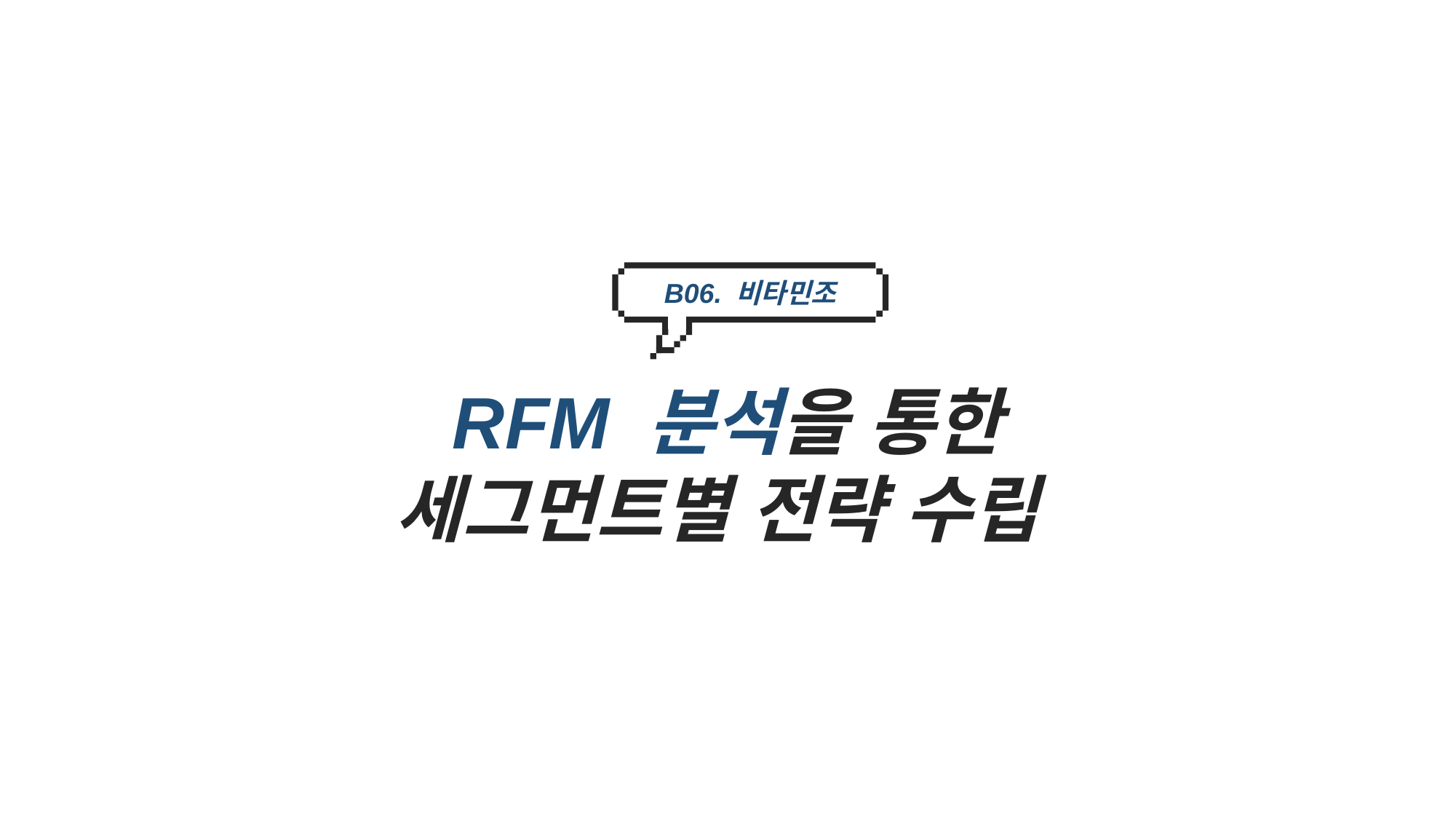

B06. 비타민조

RFM 분석을 통한 세그먼트별 전략 수립